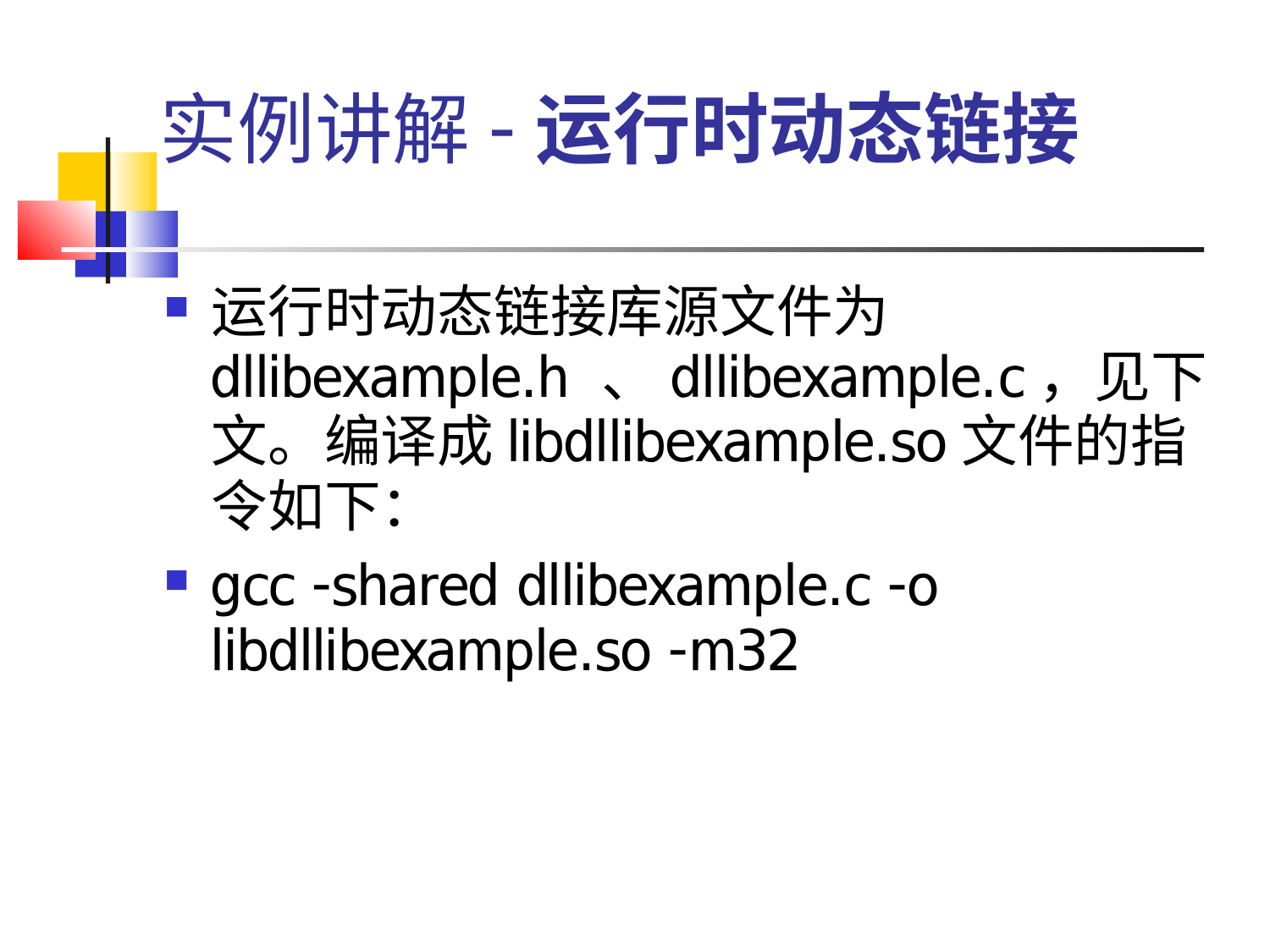

# 实例讲解-运行时动态链接
运行时动态链接库源文件为dllibexample.h 、dllibexample.c，见下文。编译成libdllibexample.so文件的指令如下：
gcc -shared dllibexample.c -o libdllibexample.so -m32